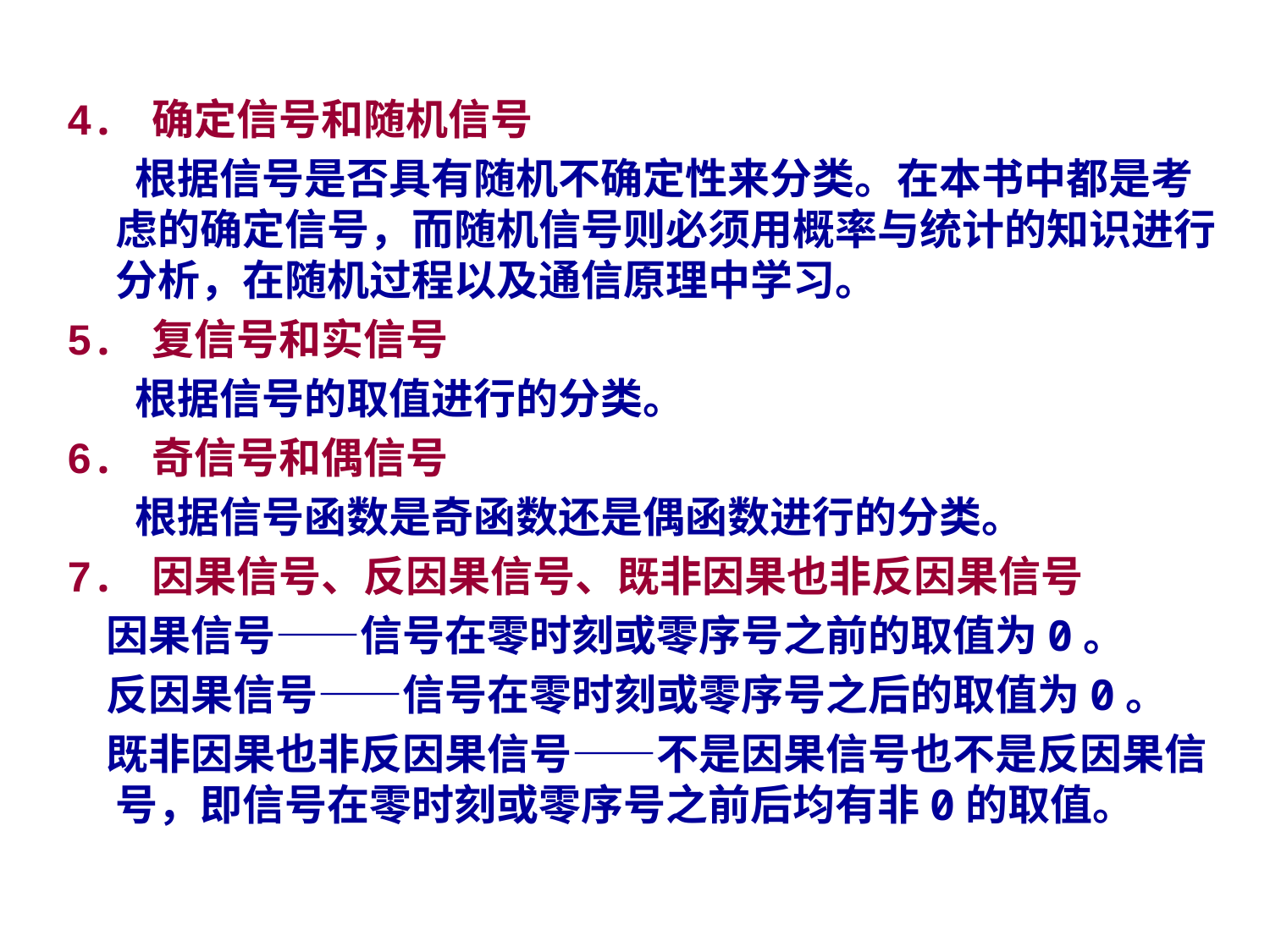

4. 确定信号和随机信号
      根据信号是否具有随机不确定性来分类。在本书中都是考虑的确定信号，而随机信号则必须用概率与统计的知识进行分析，在随机过程以及通信原理中学习。
5. 复信号和实信号
      根据信号的取值进行的分类。
6. 奇信号和偶信号
      根据信号函数是奇函数还是偶函数进行的分类。
7. 因果信号、反因果信号、既非因果也非反因果信号
   因果信号——信号在零时刻或零序号之前的取值为0。
   反因果信号——信号在零时刻或零序号之后的取值为0。
   既非因果也非反因果信号——不是因果信号也不是反因果信号，即信号在零时刻或零序号之前后均有非0的取值。
24